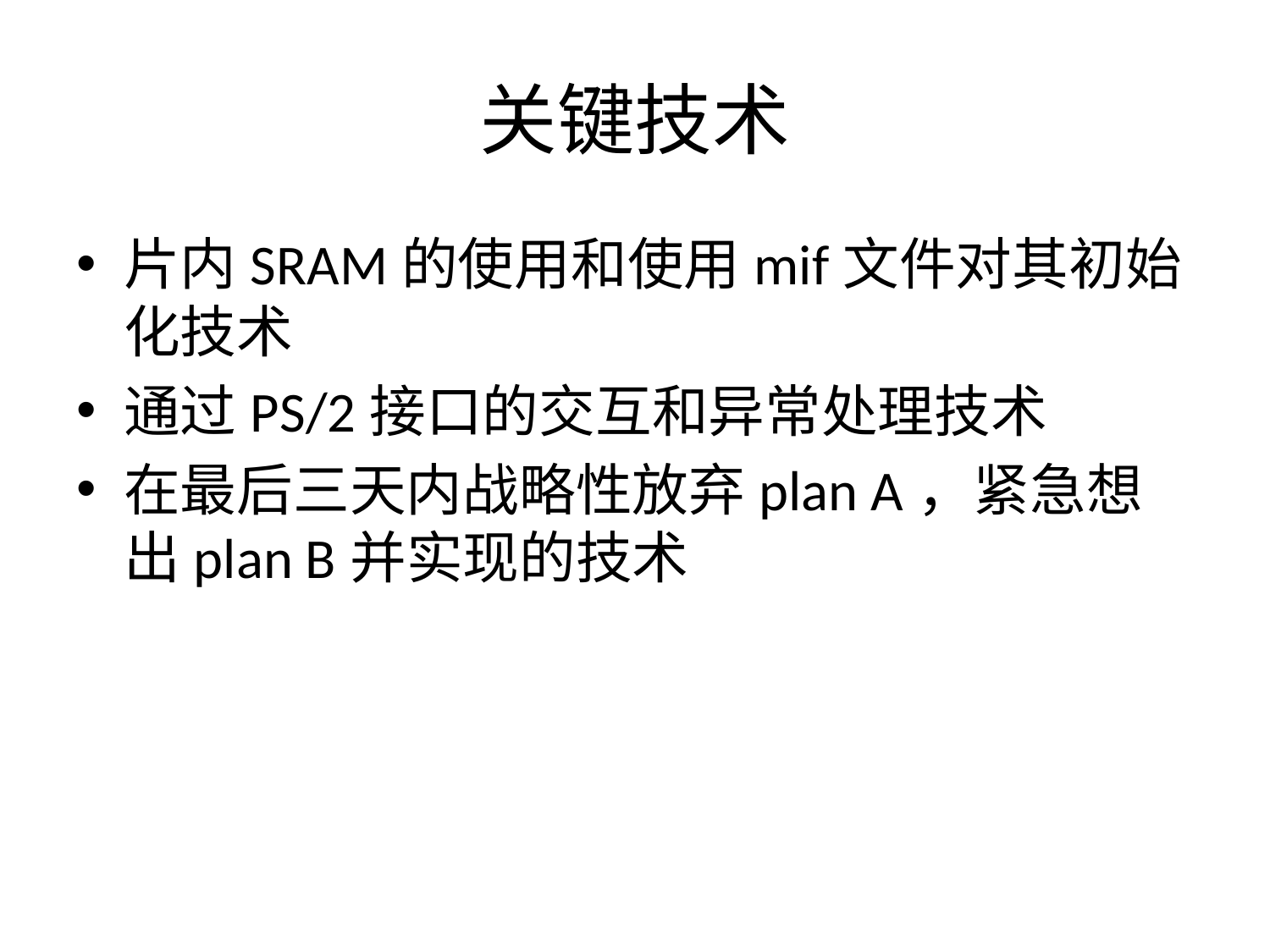

# 关键技术
片内SRAM的使用和使用mif文件对其初始化技术
通过PS/2接口的交互和异常处理技术
在最后三天内战略性放弃plan A，紧急想出plan B并实现的技术